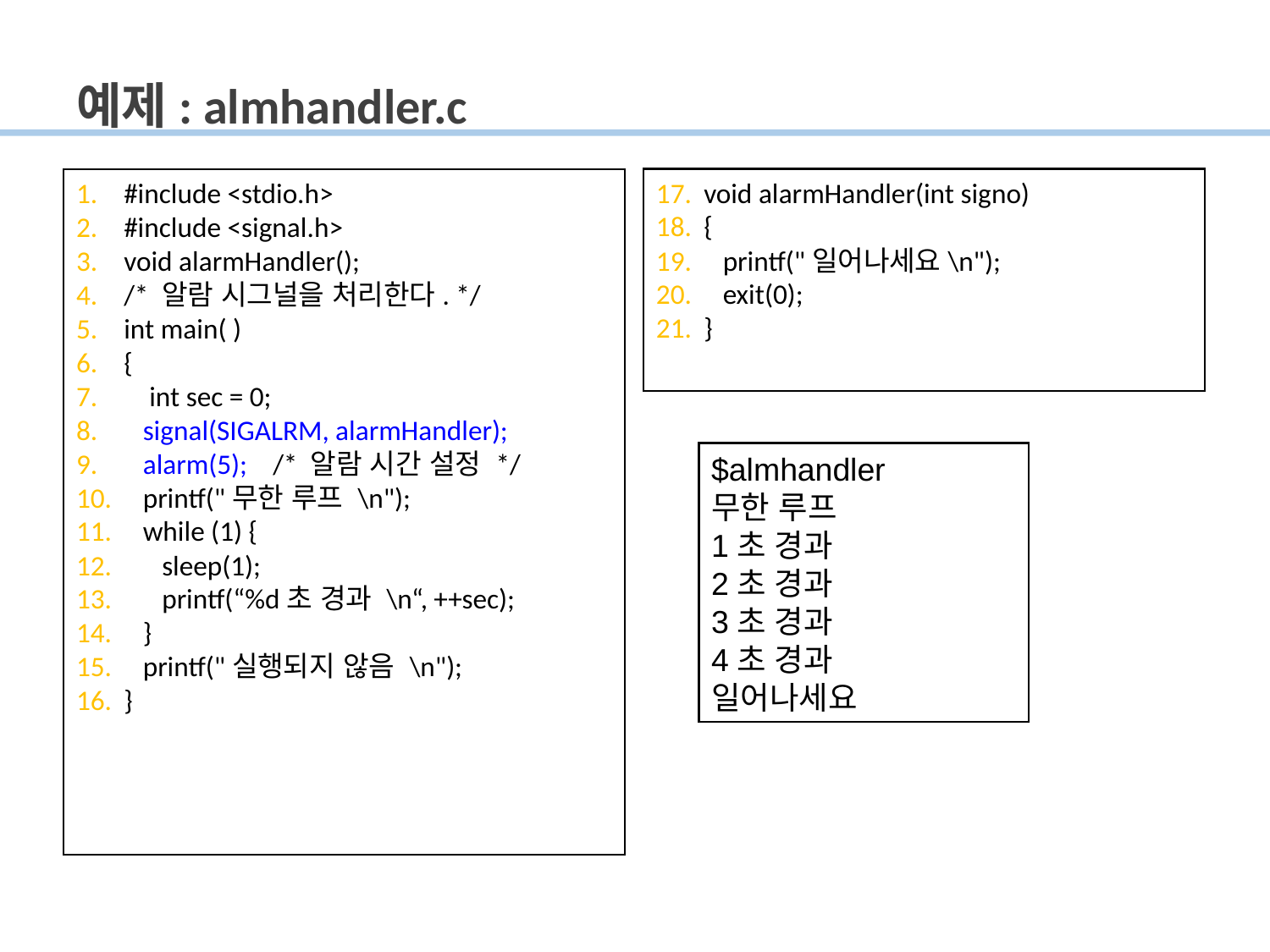

# 예제: almhandler.c
void alarmHandler(int signo)
{
   printf("일어나세요\n");
   exit(0);
}
#include <stdio.h>
#include <signal.h>
void alarmHandler();
/* 알람 시그널을 처리한다. */
int main( )
{
    int sec = 0;
   signal(SIGALRM, alarmHandler);
   alarm(5);    /* 알람 시간 설정 */
   printf("무한 루프 \n");
   while (1) {
      sleep(1);
      printf(“%d초 경과 \n“, ++sec);
   }
   printf("실행되지 않음 \n");
}

$almhandler
무한 루프
1초 경과
2초 경과
3초 경과
4초 경과
일어나세요